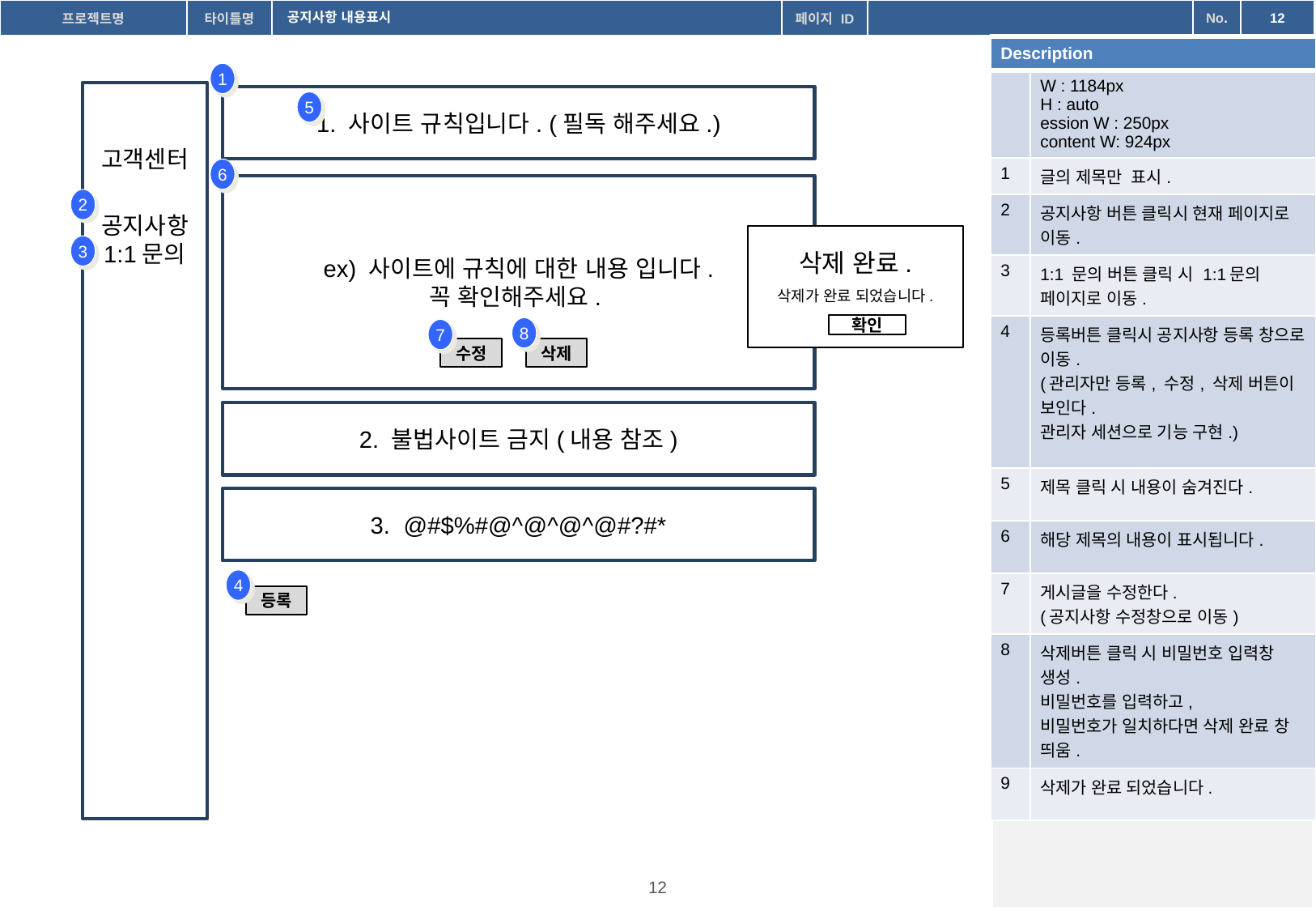

공지사항 내용표시

| Description |  |
| --- | --- |
|  | W : 1184px H : auto ession W : 250px content W: 924px |
| 1 | 글의 제목만 표시. |
| 2 | 공지사항 버튼 클릭시 현재 페이지로 이동. |
| 3 | 1:1 문의 버튼 클릭 시 1:1문의 페이지로 이동. |
| 4 | 등록버튼 클릭시 공지사항 등록 창으로 이동. (관리자만 등록, 수정, 삭제 버튼이 보인다. 관리자 세션으로 기능 구현.) |
| 5 | 제목 클릭 시 내용이 숨겨진다. |
| 6 | 해당 제목의 내용이 표시됩니다. |
| 7 | 게시글을 수정한다. (공지사항 수정창으로 이동) |
| 8 | 삭제버튼 클릭 시 비밀번호 입력창 생성. 비밀번호를 입력하고, 비밀번호가 일치하다면 삭제 완료 창 띄움. |
| 9 | 삭제가 완료 되었습니다. |
1
고객센터

공지사항
1:1문의

1. 사이트 규칙입니다. (필독 해주세요.)
5
6
ex) 사이트에 규칙에 대한 내용 입니다.
꼭 확인해주세요.
 ex) 사이트에 규칙에 대한 내용 입니다.
꼭 확인해주세요.

2
삭제 완료.
삭제가 완료 되었습니다.
3
확인
8
7
수정
삭제
2. 불법사이트 금지(내용 참조)
3.  @#$%#@^@^@^@#?#*
4
등록